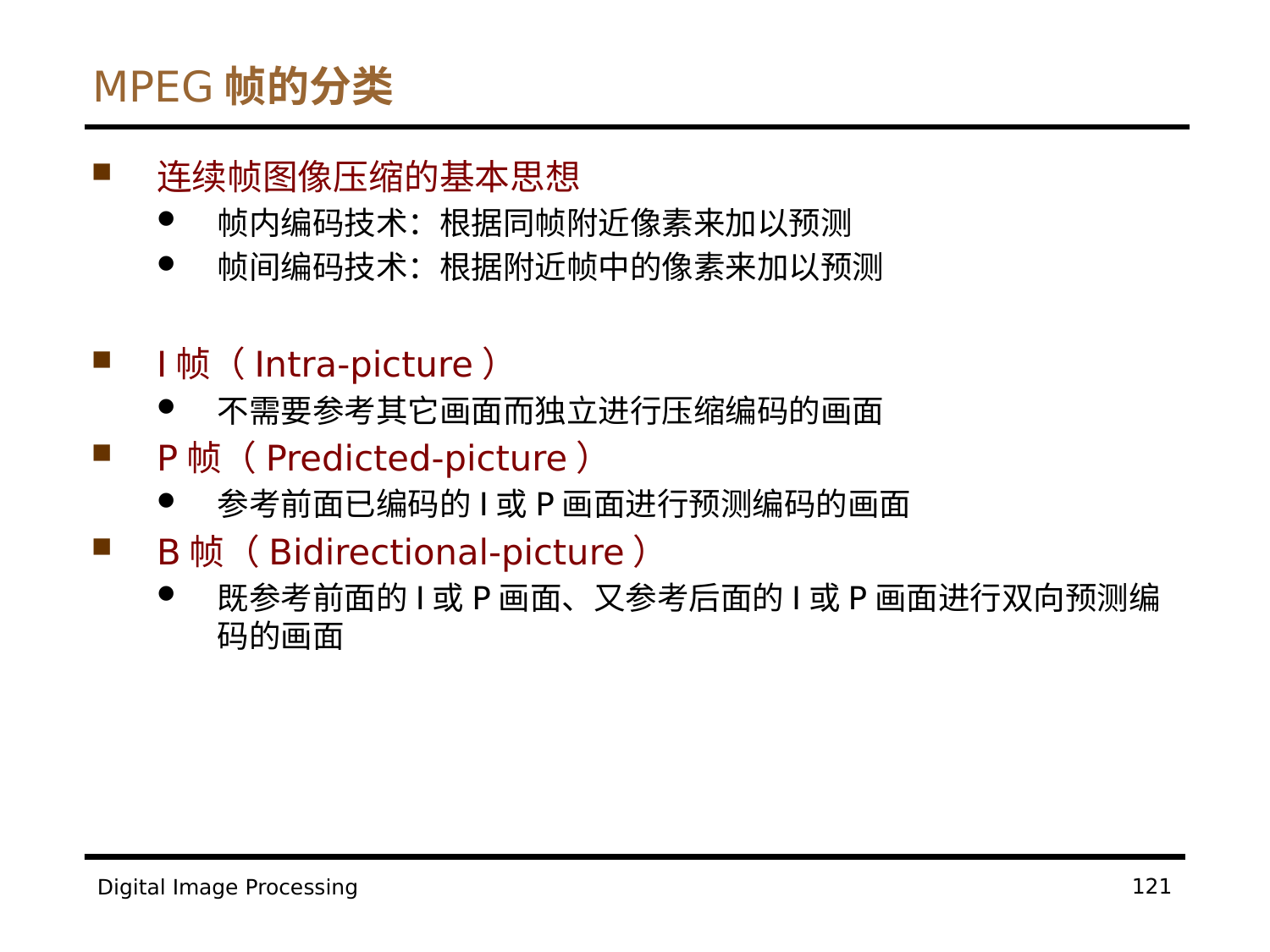

# MPEG帧的分类
连续帧图像压缩的基本思想
帧内编码技术：根据同帧附近像素来加以预测
帧间编码技术：根据附近帧中的像素来加以预测

I帧（Intra-picture）
不需要参考其它画面而独立进行压缩编码的画面
P帧（Predicted-picture）
参考前面已编码的I或P画面进行预测编码的画面
B帧（Bidirectional-picture）
既参考前面的I或P画面、又参考后面的I或P画面进行双向预测编码的画面

121
Digital Image Processing